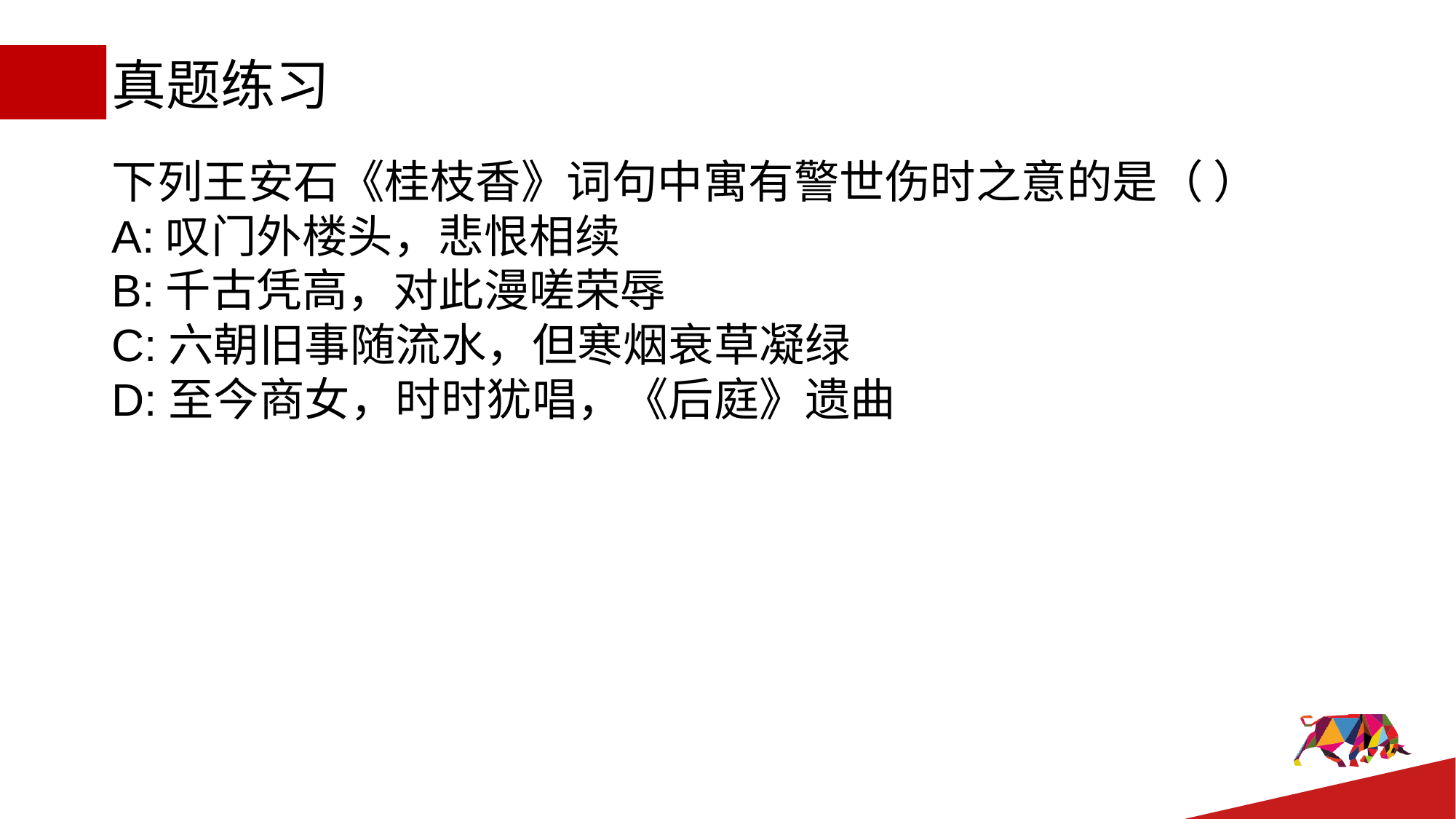

# 真题练习
下列王安石《桂枝香》词句中寓有警世伤时之意的是（ ）
A:叹门外楼头，悲恨相续
B:千古凭高，对此漫嗟荣辱
C:六朝旧事随流水，但寒烟衰草凝绿
D:至今商女，时时犹唱，《后庭》遗曲